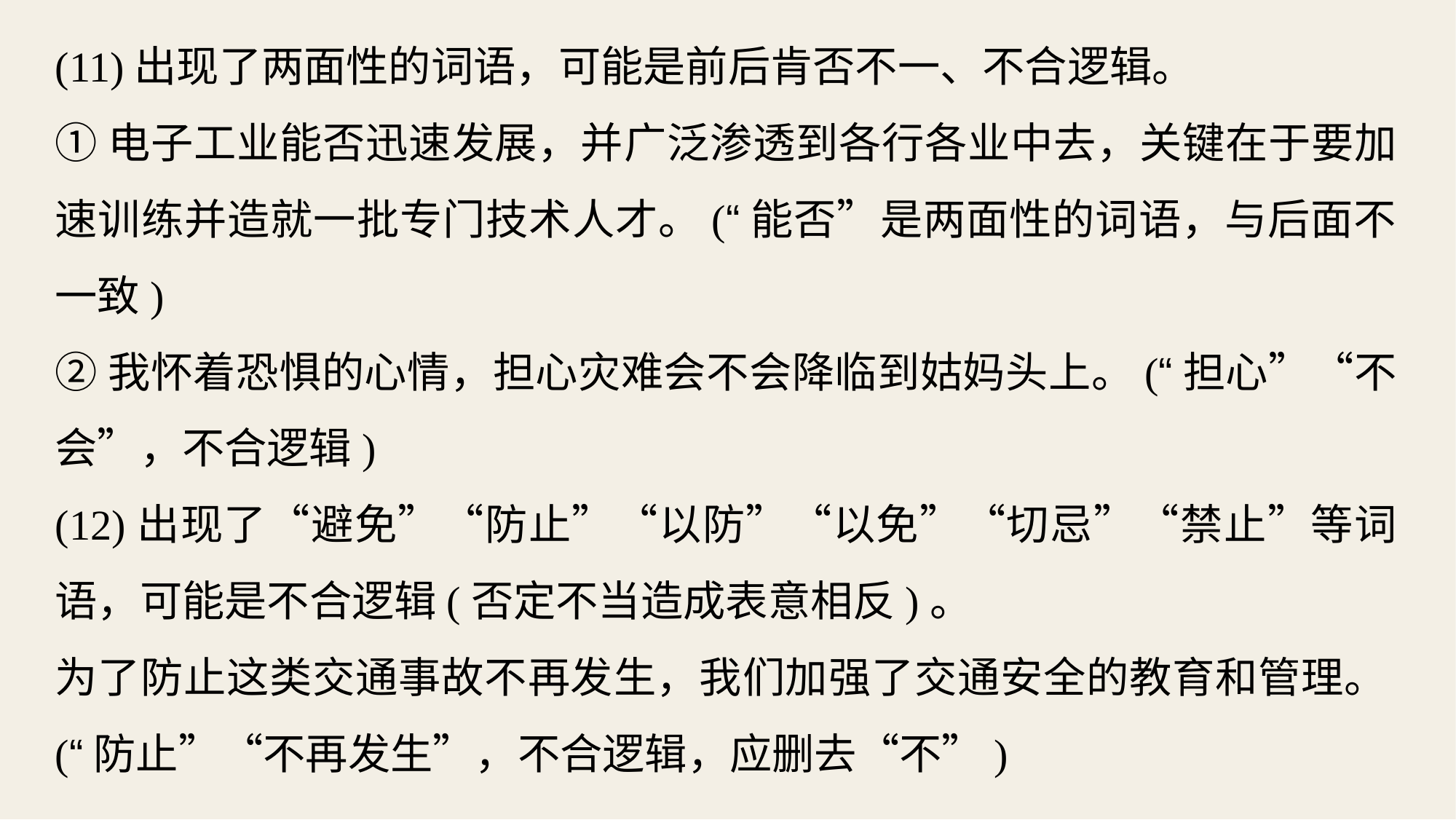

(11)出现了两面性的词语，可能是前后肯否不一、不合逻辑。
①电子工业能否迅速发展，并广泛渗透到各行各业中去，关键在于要加速训练并造就一批专门技术人才。(“能否”是两面性的词语，与后面不一致)
②我怀着恐惧的心情，担心灾难会不会降临到姑妈头上。(“担心”“不会”，不合逻辑)
(12)出现了“避免”“防止”“以防”“以免”“切忌”“禁止”等词语，可能是不合逻辑(否定不当造成表意相反)。
为了防止这类交通事故不再发生，我们加强了交通安全的教育和管理。(“防止”“不再发生”，不合逻辑，应删去“不”)